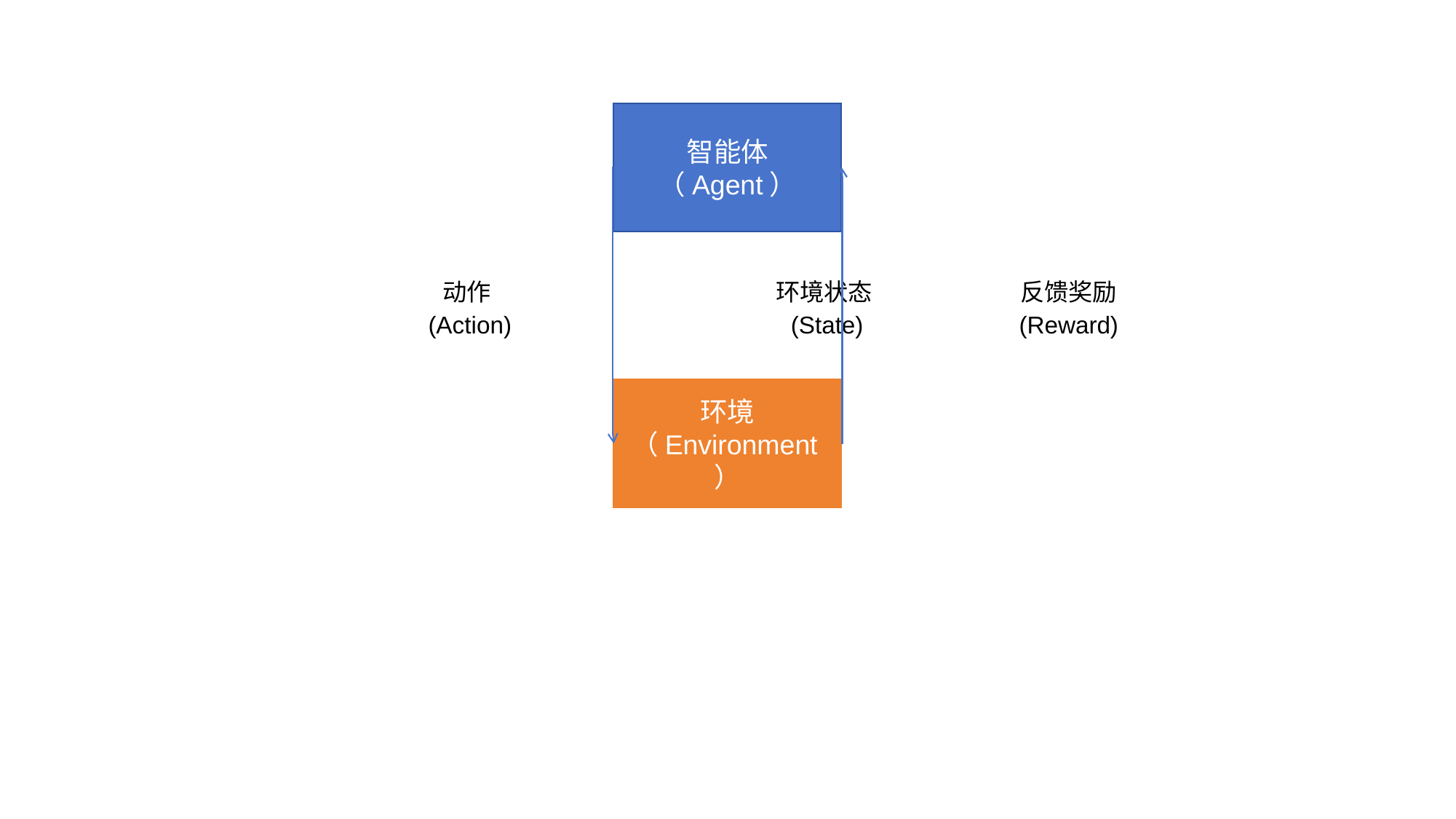

智能体
（Agent）
动作(Action)
环境状态(State)
反馈奖励
(Reward)
环境
（Environment）